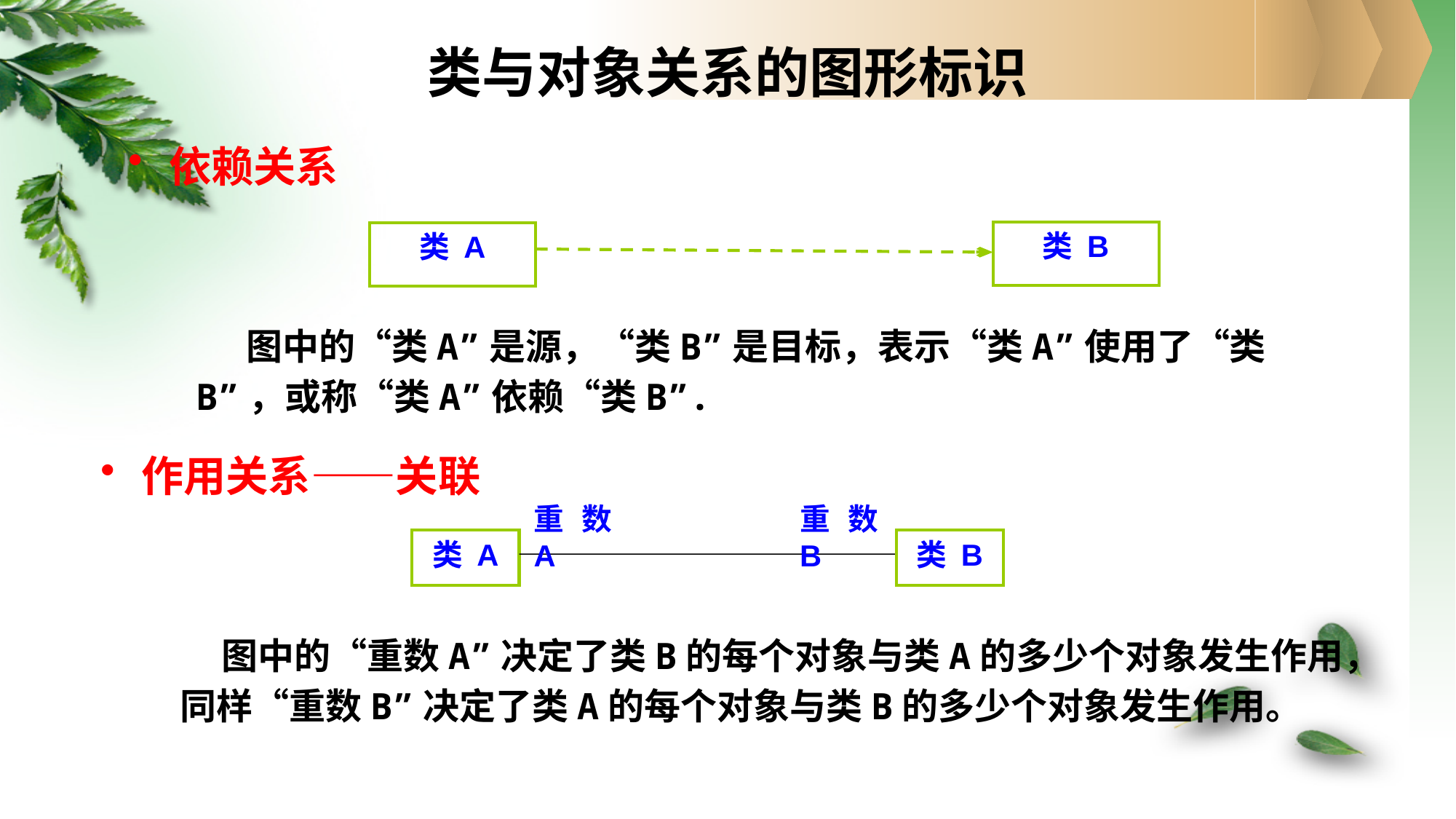

# 类与对象关系的图形标识
依赖关系

     图中的“类A”是源，“类B”是目标，表示“类A”使用了“类B”，或称“类A”依赖“类B”.
类 B
类 A

作用关系——关联

    图中的“重数A”决定了类B的每个对象与类A的多少个对象发生作用，同样“重数B”决定了类A的每个对象与类B的多少个对象发生作用。
重数A

重数B
类 A
类 B